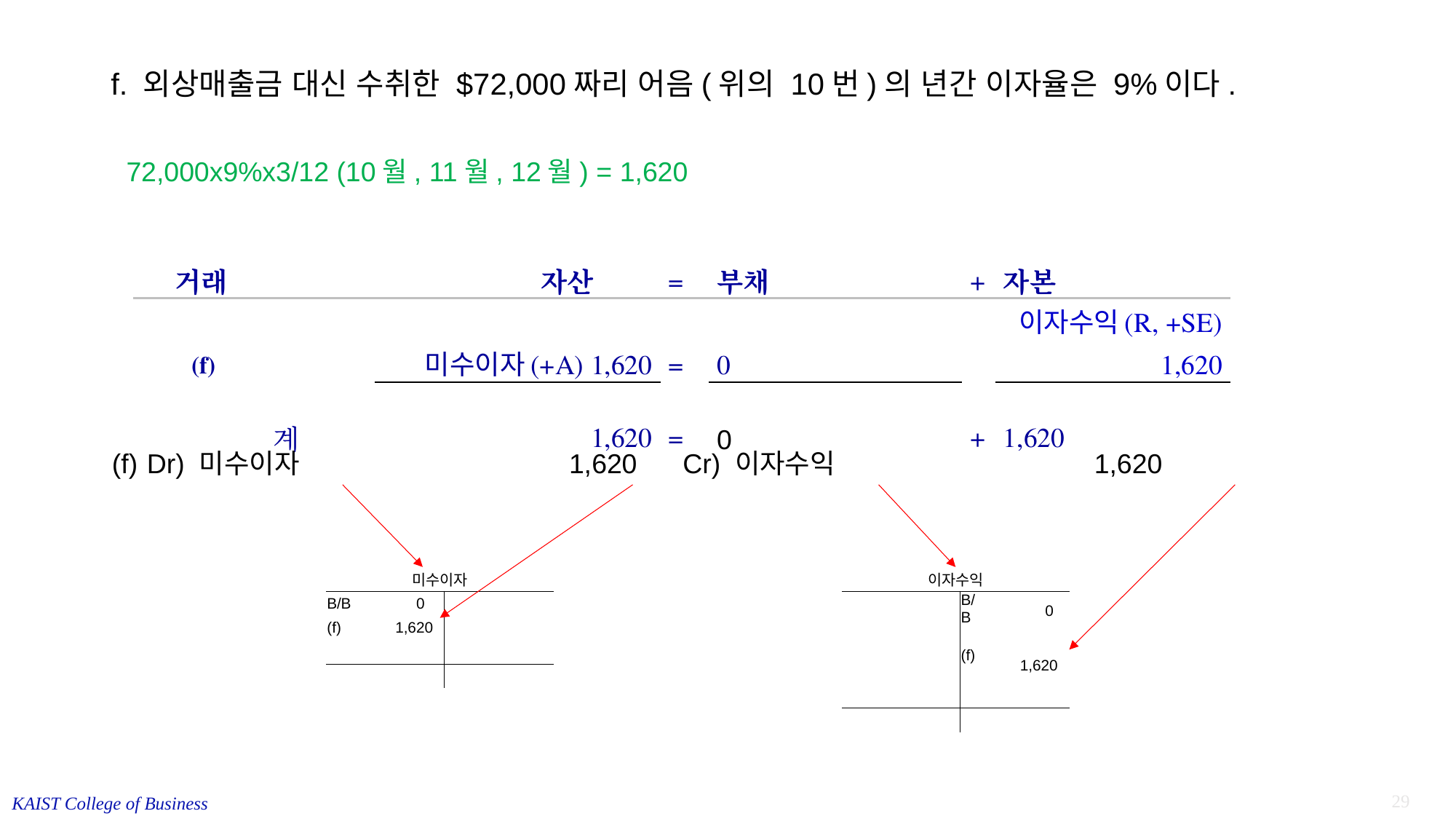

# f. 외상매출금 대신 수취한 $72,000짜리 어음(위의 10번)의 년간 이자율은 9%이다.
72,000x9%x3/12 (10월, 11월, 12월) = 1,620
|  |  |  |  |  |  |  |  |  |  |  |  |  |  |  |
| --- | --- | --- | --- | --- | --- | --- | --- | --- | --- | --- | --- | --- | --- | --- |
| 거래 |  |  |  |  |  | 자산 |  |  | = | 부채 | + | 자본 |  |  |
| (f) |  |  |  |  | 미수이자(+A) 1,620 |  |  |  | = | 0 |  | 이자수익(R, +SE) 1,620 |  |  |
|  |  |  |  | 계 | 1,620 |  |  |  | = | 0 | + | 1,620 |  |  |
|  |  |  |  |  |  |  |  |  |  |  |  |  |  |  |
(f)	 Dr) 미수이자	   	1,620      Cr) 이자수익			1,620
| 미수이자 |  |  |  |
| --- | --- | --- | --- |
| B/B | 0 |  |  |
| (f) | 1,620 |  |  |
|  |  |  |  |
|  |  |  |  |
| 이자수익 |  |  |  |
| --- | --- | --- | --- |
|  |  | B/B | 0 |
|  |  | (f) | 1,620 |
|  |  |  |  |
|  |  |  |  |